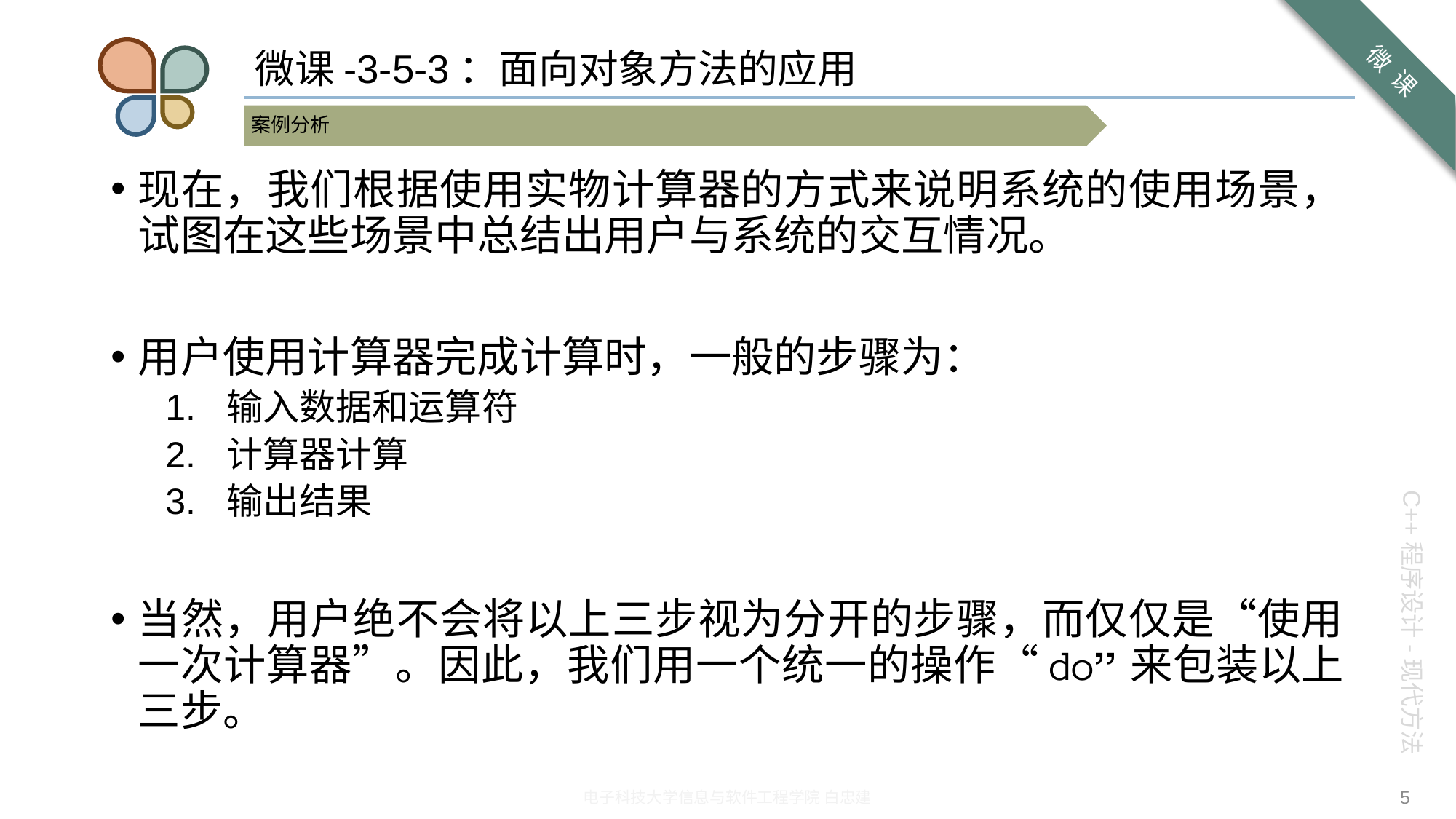

# 微课-3-5-3：面向对象方法的应用
案例分析
现在，我们根据使用实物计算器的方式来说明系统的使用场景，试图在这些场景中总结出用户与系统的交互情况。

用户使用计算器完成计算时，一般的步骤为：
输入数据和运算符
计算器计算
输出结果

当然，用户绝不会将以上三步视为分开的步骤，而仅仅是“使用一次计算器”。因此，我们用一个统一的操作“do”来包装以上三步。
5